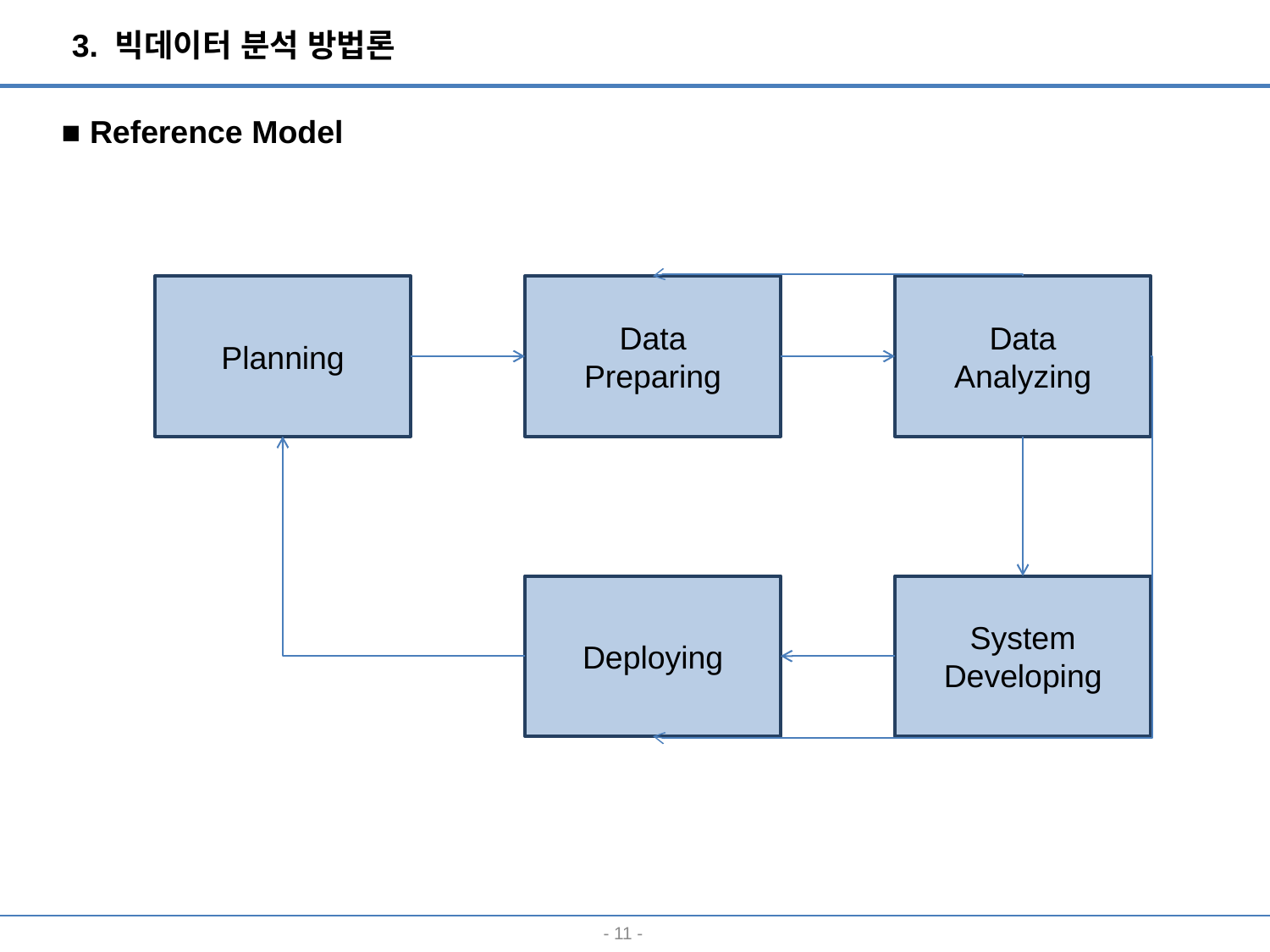

3. 빅데이터 분석 방법론
■ Reference Model
Planning
Data
Preparing
Data
Analyzing
Deploying
System
Developing
- 11 -